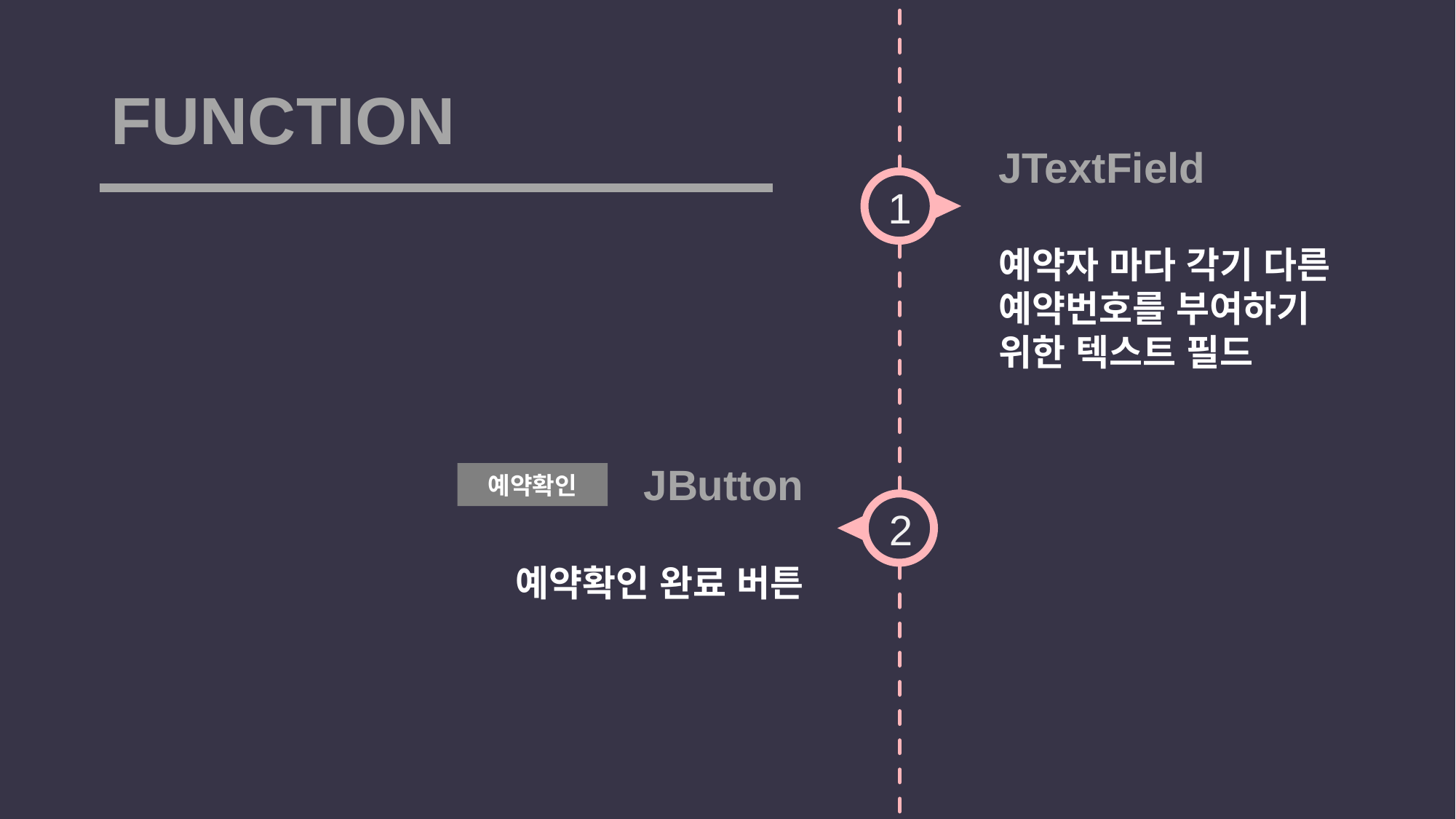

# FUNCTION
JTextField

예약자 마다 각기 다른 예약번호를 부여하기 위한 텍스트 필드

1

JButton

예약확인 완료 버튼
예약확인

2